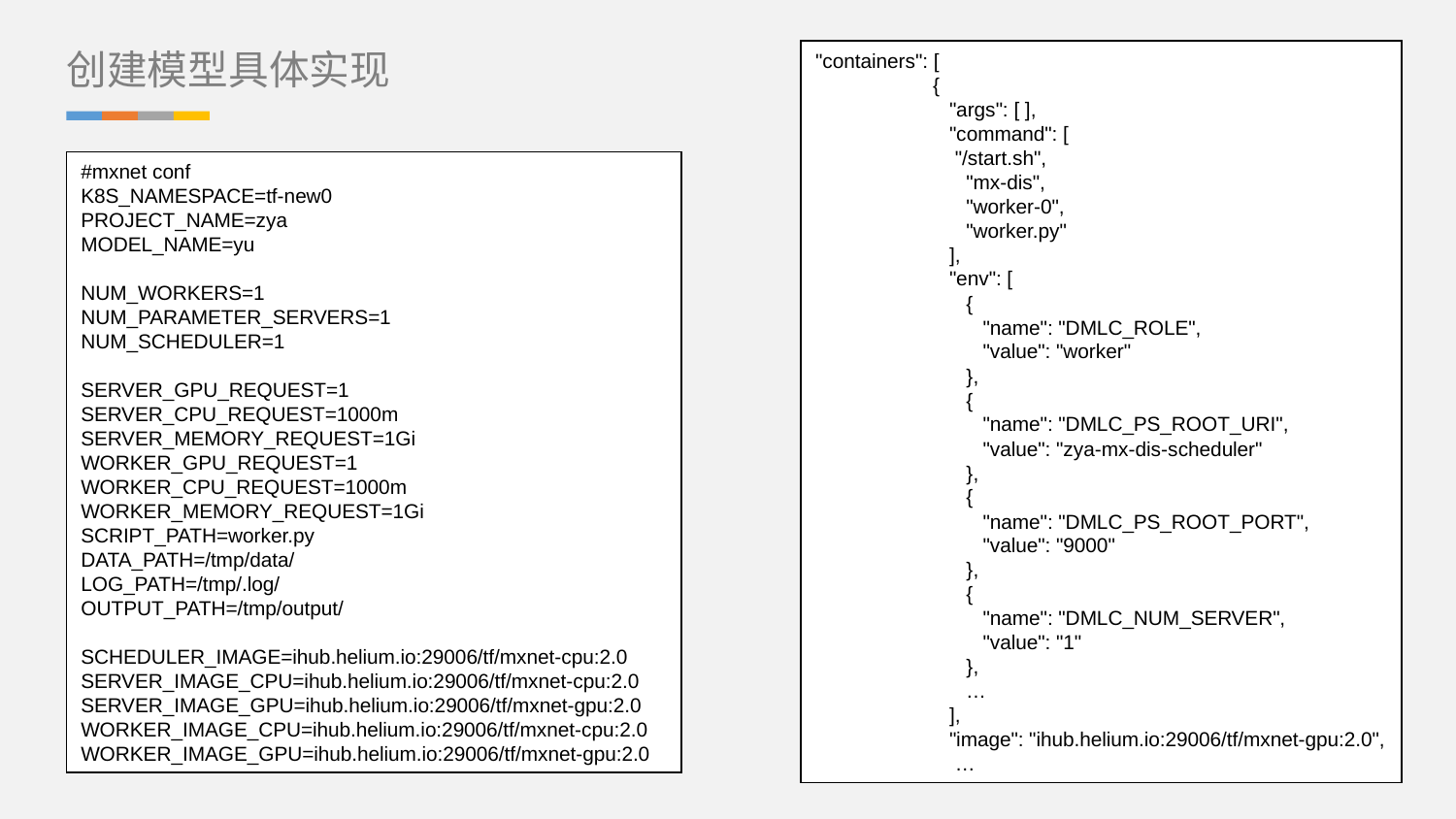

"containers": [
                     {
                        "args": [ ],
                        "command": [
                         "/start.sh",
                           "mx-dis",
                           "worker-0",
                           "worker.py"
                        ],
                        "env": [
                           {
                              "name": "DMLC_ROLE",
                              "value": "worker"
                           },
                           {
                              "name": "DMLC_PS_ROOT_URI",
                              "value": "zya-mx-dis-scheduler"
                           },
                           {
                              "name": "DMLC_PS_ROOT_PORT",
                              "value": "9000"
                           },
                           {
                              "name": "DMLC_NUM_SERVER",
                              "value": "1"
                           },
                           …
                        ],
                        "image": "ihub.helium.io:29006/tf/mxnet-gpu:2.0",
                         …
创建模型具体实现

#mxnet conf
K8S_NAMESPACE=tf-new0
PROJECT_NAME=zya
MODEL_NAME=yu

NUM_WORKERS=1
NUM_PARAMETER_SERVERS=1
NUM_SCHEDULER=1

SERVER_GPU_REQUEST=1
SERVER_CPU_REQUEST=1000m
SERVER_MEMORY_REQUEST=1Gi
WORKER_GPU_REQUEST=1
WORKER_CPU_REQUEST=1000m
WORKER_MEMORY_REQUEST=1Gi
SCRIPT_PATH=worker.py
DATA_PATH=/tmp/data/
LOG_PATH=/tmp/.log/
OUTPUT_PATH=/tmp/output/

SCHEDULER_IMAGE=ihub.helium.io:29006/tf/mxnet-cpu:2.0
SERVER_IMAGE_CPU=ihub.helium.io:29006/tf/mxnet-cpu:2.0
SERVER_IMAGE_GPU=ihub.helium.io:29006/tf/mxnet-gpu:2.0
WORKER_IMAGE_CPU=ihub.helium.io:29006/tf/mxnet-cpu:2.0
WORKER_IMAGE_GPU=ihub.helium.io:29006/tf/mxnet-gpu:2.0